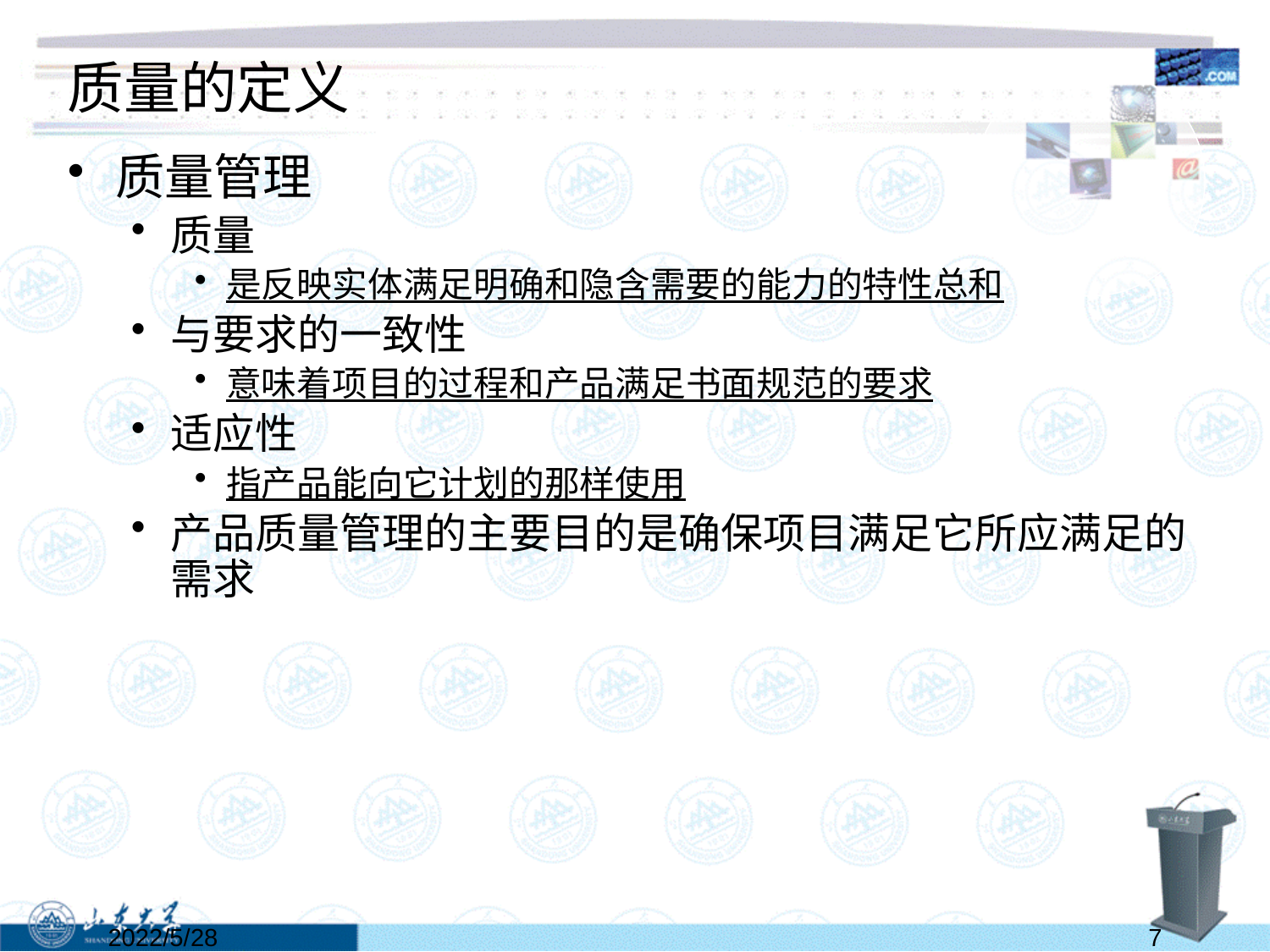

# 质量的定义
质量管理
质量
是反映实体满足明确和隐含需要的能力的特性总和
与要求的一致性
意味着项目的过程和产品满足书面规范的要求
适应性
指产品能向它计划的那样使用
产品质量管理的主要目的是确保项目满足它所应满足的需求
2022/5/28
7